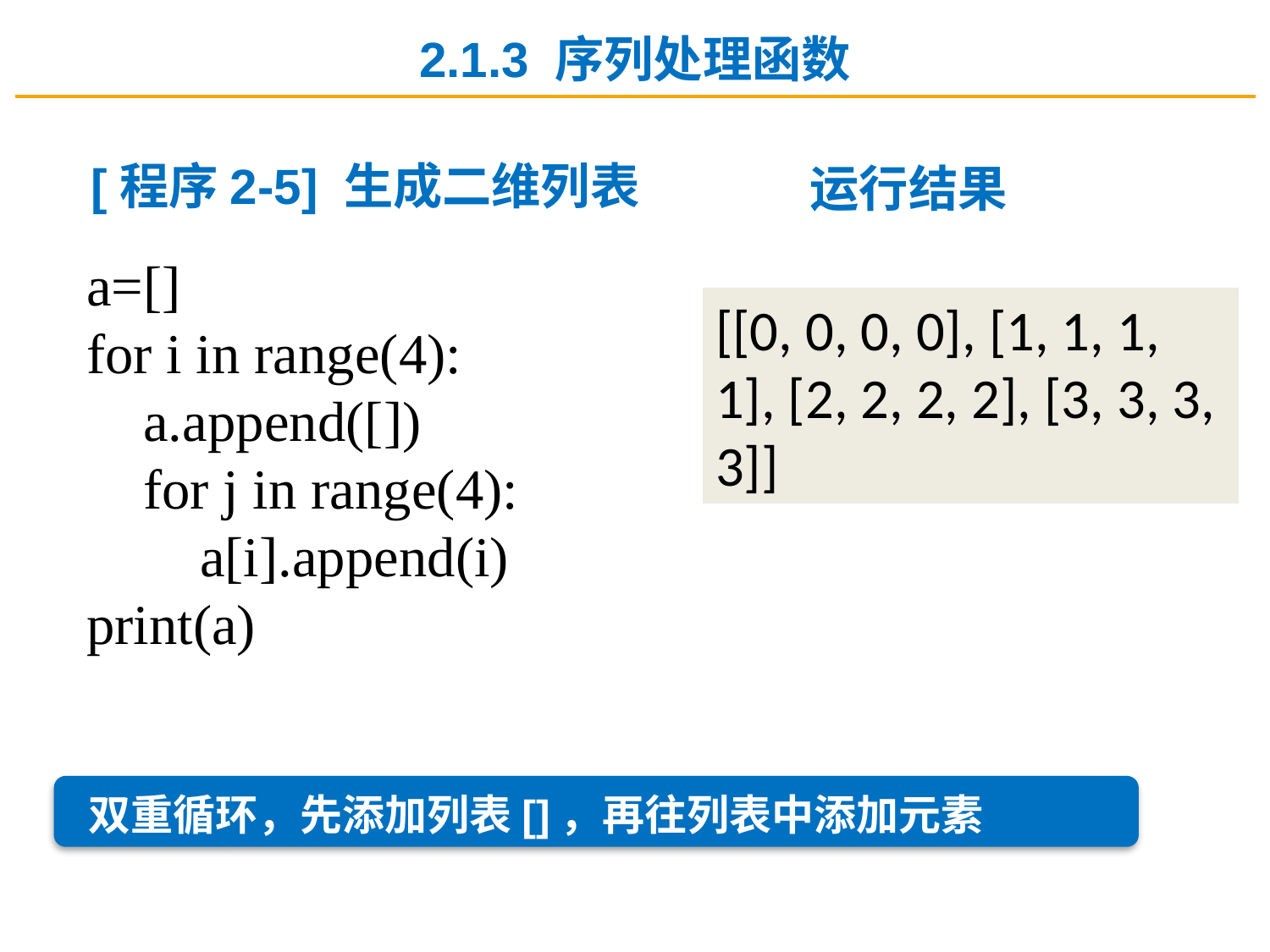

2.1.3 序列处理函数
[程序2-5] 生成二维列表
运行结果
a=[]
for i in range(4):
    a.append([])
    for j in range(4):
        a[i].append(i)
print(a)
[[0, 0, 0, 0], [1, 1, 1, 1], [2, 2, 2, 2], [3, 3, 3, 3]]

双重循环，先添加列表[]，再往列表中添加元素